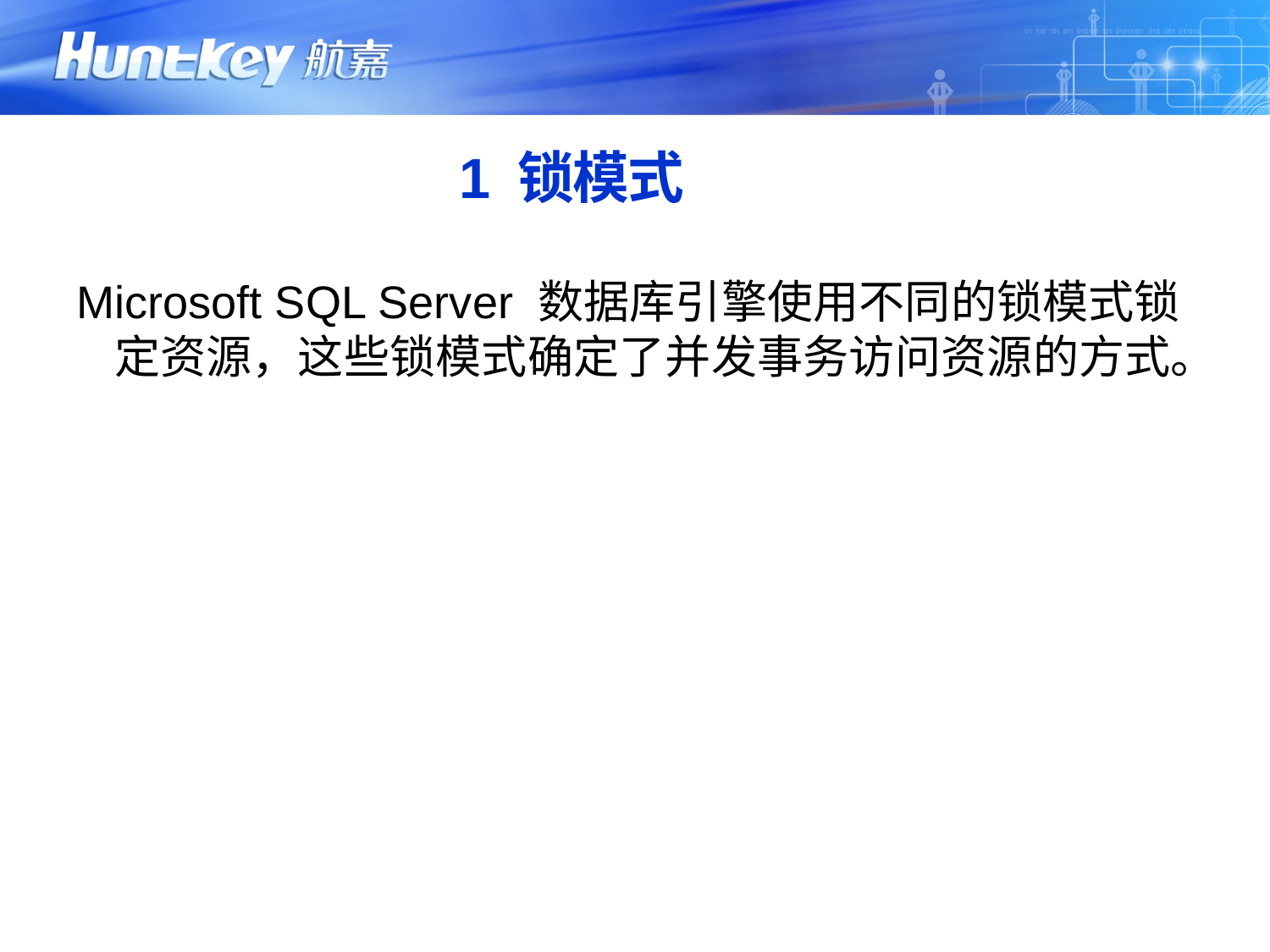

# 1 锁模式
Microsoft SQL Server 数据库引擎使用不同的锁模式锁定资源，这些锁模式确定了并发事务访问资源的方式。